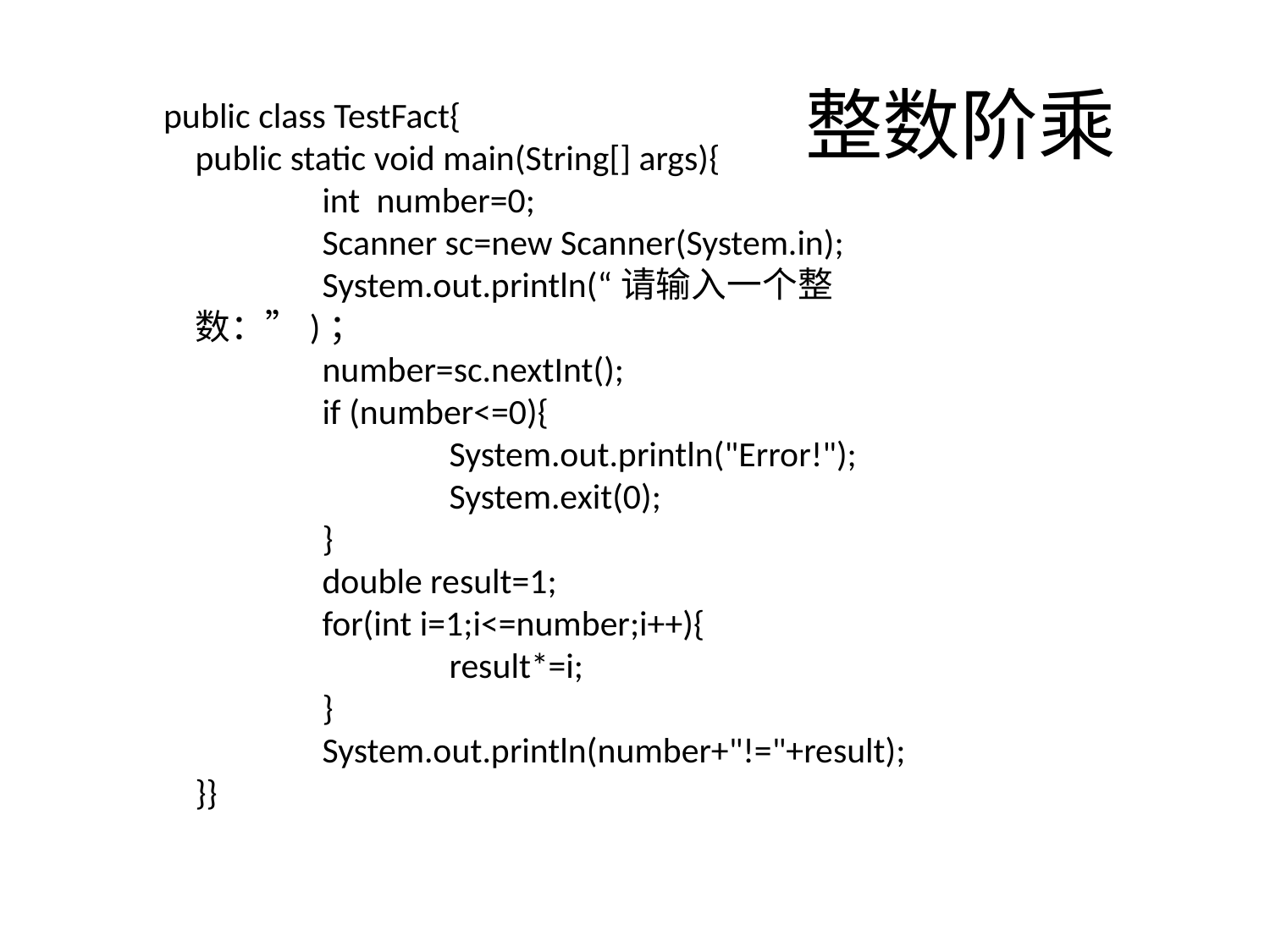

# 整数阶乘
public class TestFact{
	public static void main(String[] args){
		int  number=0;
		Scanner sc=new Scanner(System.in);
		System.out.println(“请输入一个整数：”)；
		number=sc.nextInt();
		if (number<=0){
			System.out.println("Error!");
			System.exit(0);
		}
		double result=1;
		for(int i=1;i<=number;i++){
			result*=i;
		}
		System.out.println(number+"!="+result);
	}}